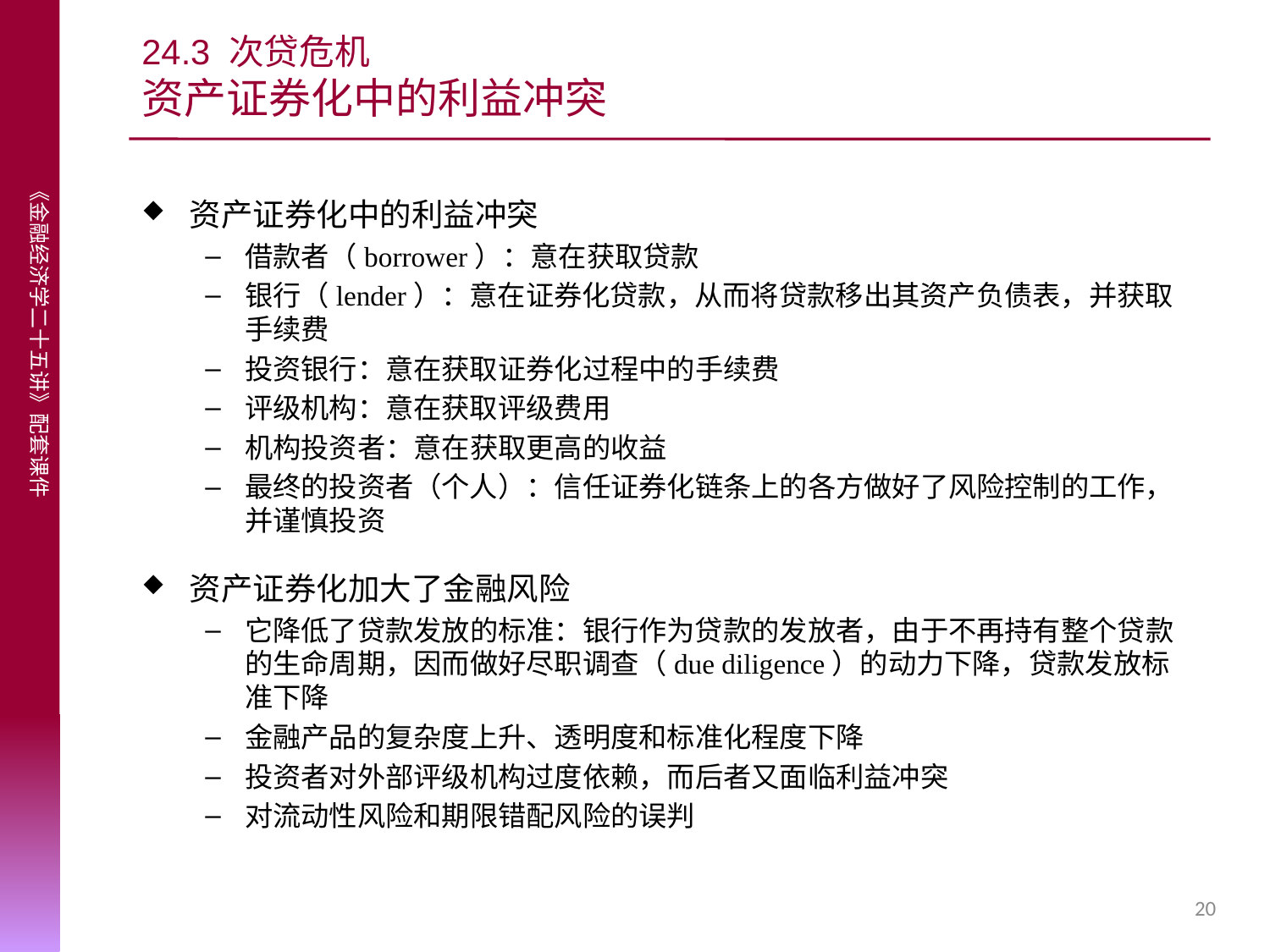

# 24.3 次贷危机 资产证券化中的利益冲突
资产证券化中的利益冲突
借款者（borrower）：意在获取贷款
银行（lender）：意在证券化贷款，从而将贷款移出其资产负债表，并获取手续费
投资银行：意在获取证券化过程中的手续费
评级机构：意在获取评级费用
机构投资者：意在获取更高的收益
最终的投资者（个人）：信任证券化链条上的各方做好了风险控制的工作，并谨慎投资
资产证券化加大了金融风险
它降低了贷款发放的标准：银行作为贷款的发放者，由于不再持有整个贷款的生命周期，因而做好尽职调查（due diligence）的动力下降，贷款发放标准下降
金融产品的复杂度上升、透明度和标准化程度下降
投资者对外部评级机构过度依赖，而后者又面临利益冲突
对流动性风险和期限错配风险的误判

20